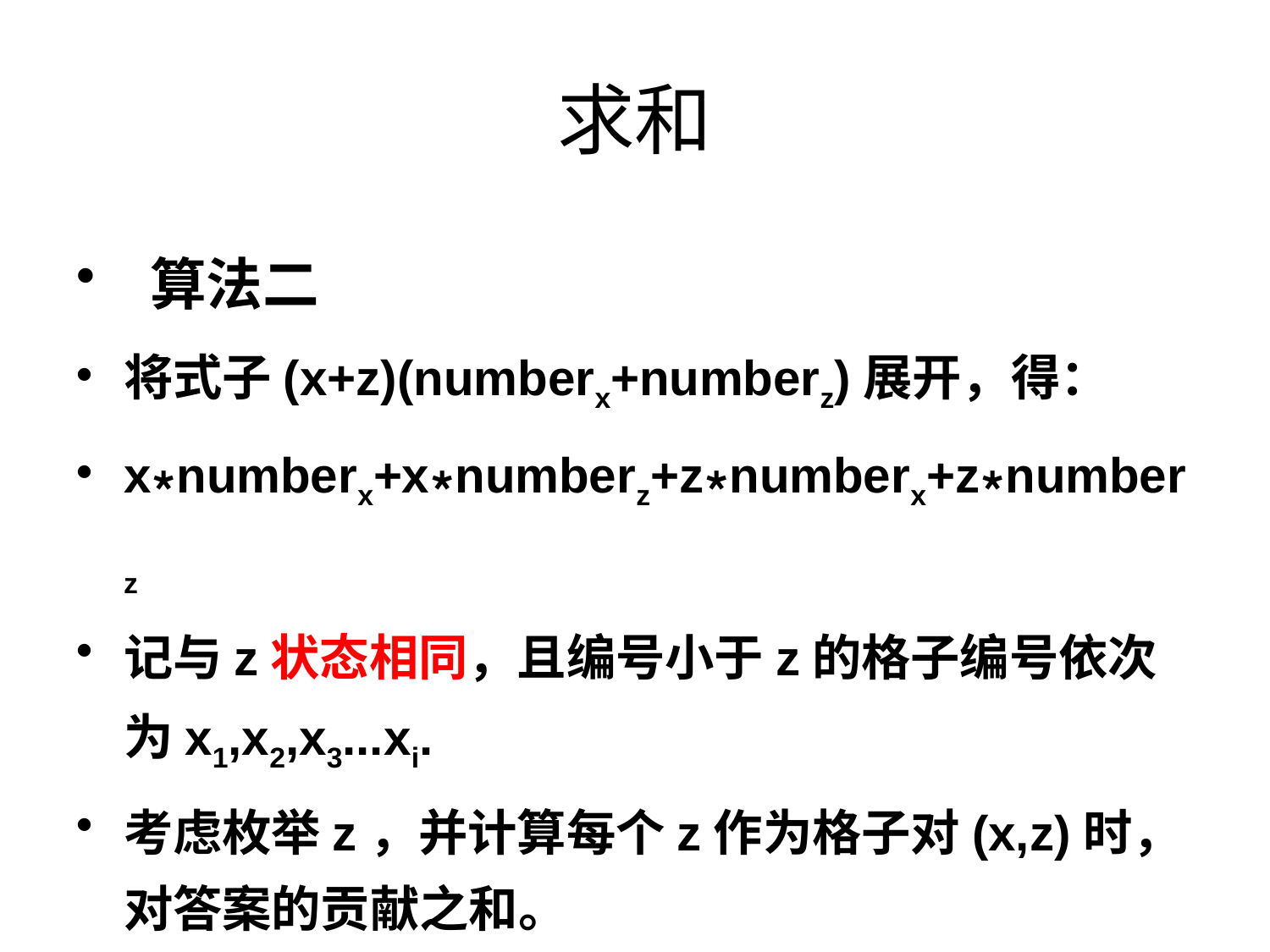

# 求和
 算法二
将式子(x+z)(numberx+numberz)展开，得：
x∗numberx+x∗numberz+z∗numberx+z∗numberz
记与z状态相同，且编号小于z的格子编号依次为x1,x2,x3...xi.
考虑枚举z，并计算每个z作为格子对(x,z)时，对答案的贡献之和。